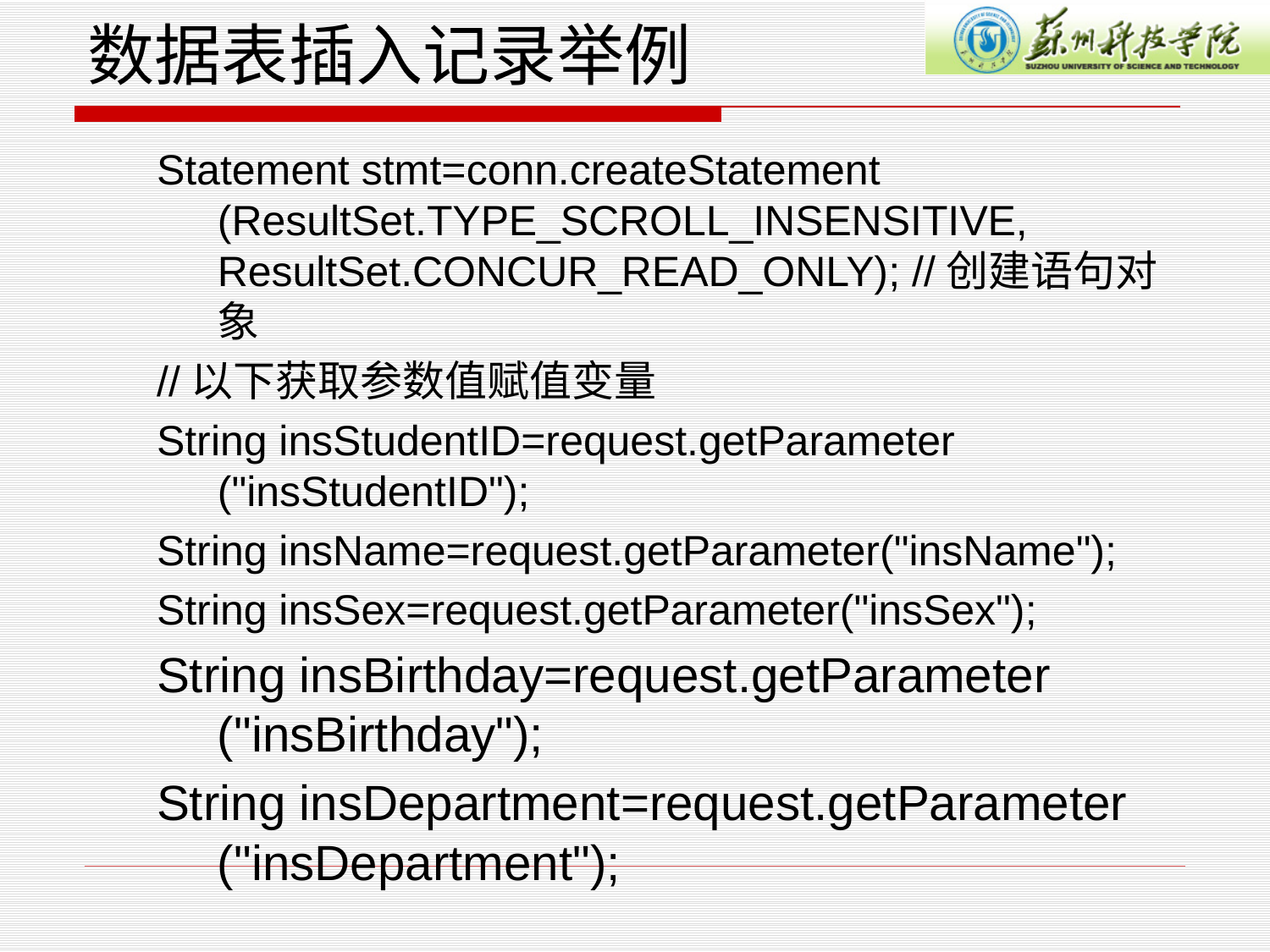

# 数据表插入记录举例
Statement stmt=conn.createStatement (ResultSet.TYPE_SCROLL_INSENSITIVE, ResultSet.CONCUR_READ_ONLY); //创建语句对象
//以下获取参数值赋值变量
String insStudentID=request.getParameter ("insStudentID");
String insName=request.getParameter("insName");
String insSex=request.getParameter("insSex");
String insBirthday=request.getParameter ("insBirthday");
String insDepartment=request.getParameter ("insDepartment");